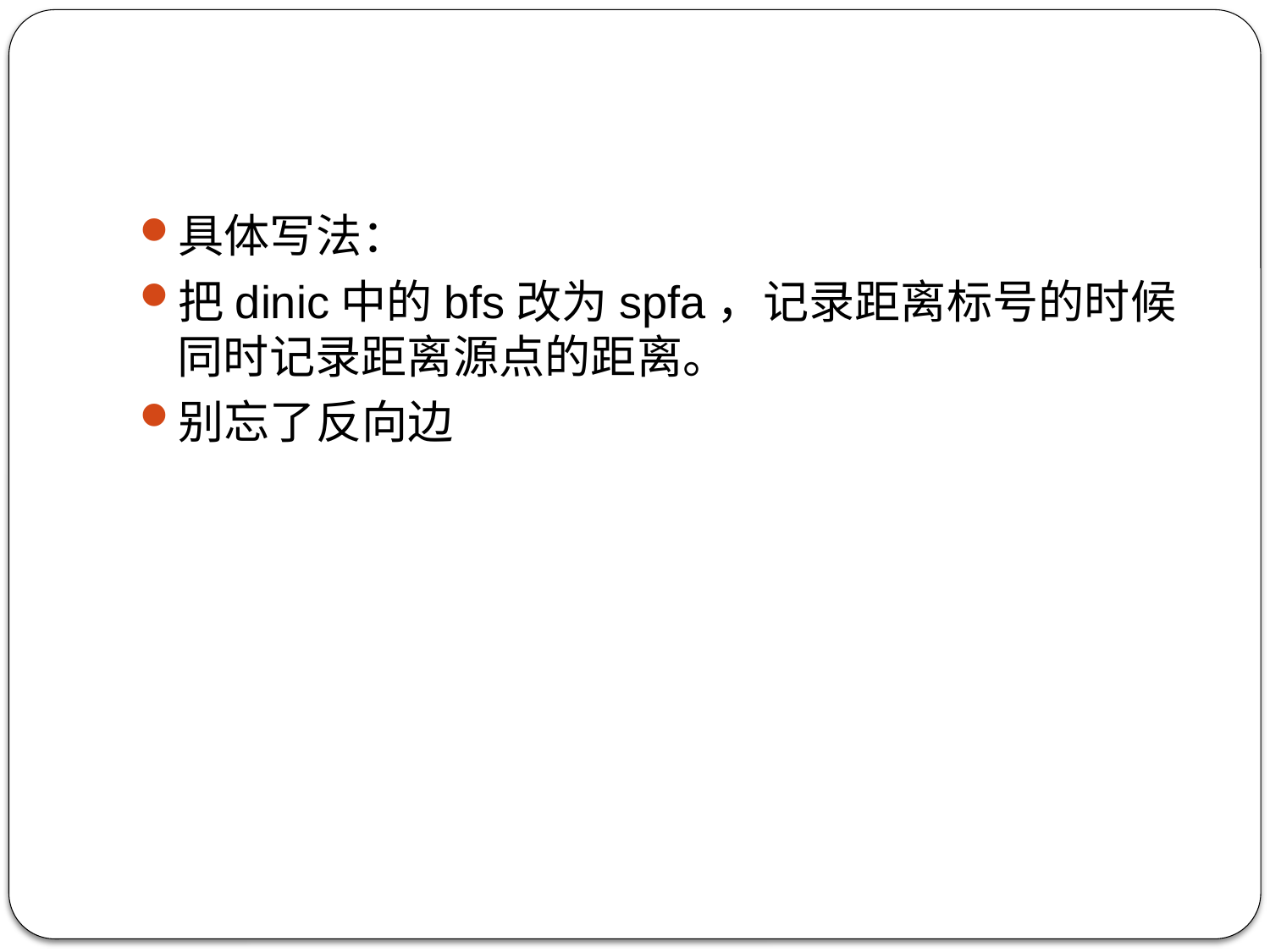

#
具体写法：
把dinic中的bfs改为spfa，记录距离标号的时候同时记录距离源点的距离。
别忘了反向边